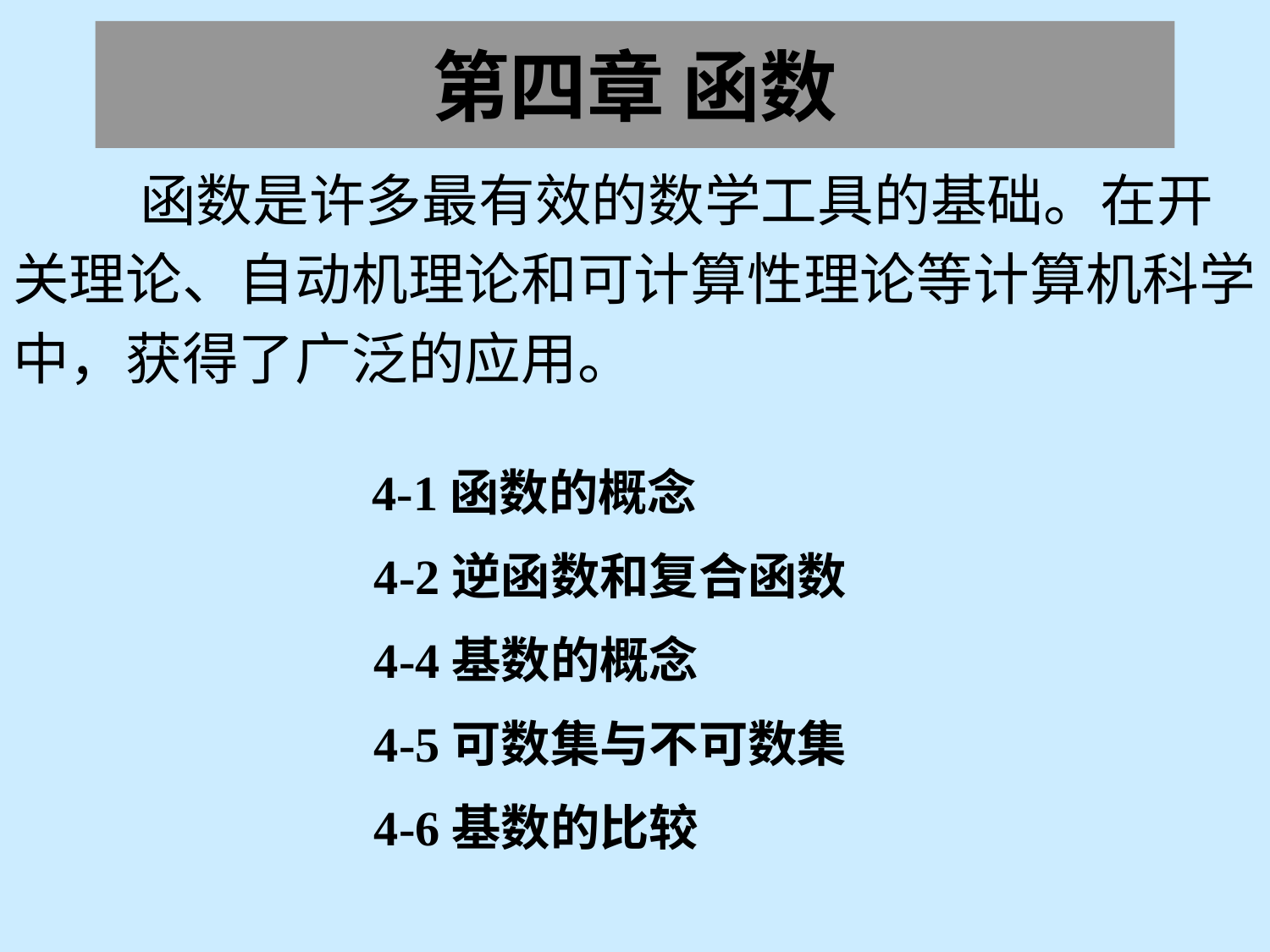

第四章 函数
	函数是许多最有效的数学工具的基础。在开
关理论、自动机理论和可计算性理论等计算机科学
中，获得了广泛的应用。
                              4-1函数的概念
                          4-2逆函数和复合函数
                          4-4基数的概念
                          4-5可数集与不可数集
                          4-6基数的比较